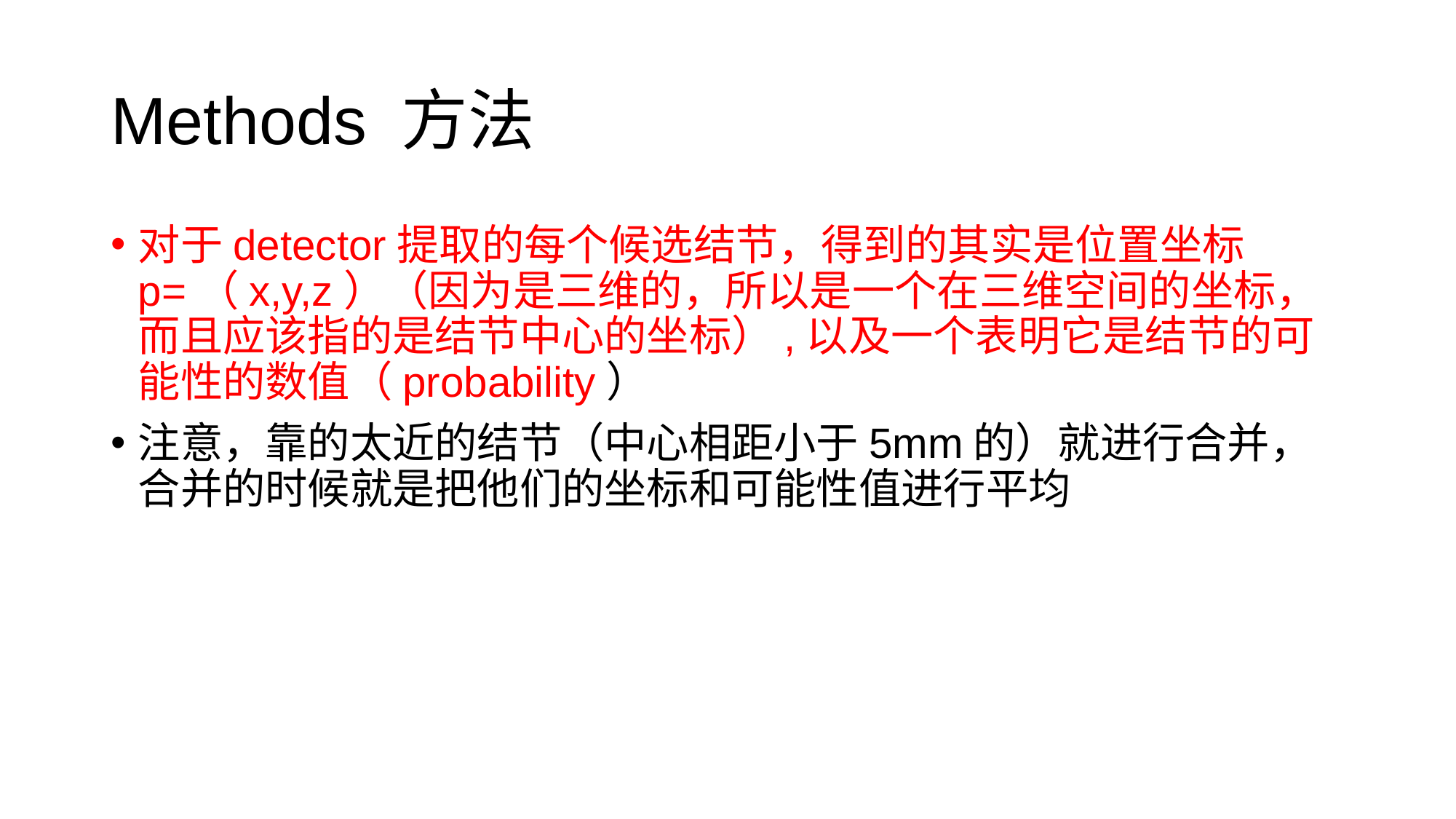

# Methods 方法
对于detector提取的每个候选结节，得到的其实是位置坐标p=（x,y,z）（因为是三维的，所以是一个在三维空间的坐标，而且应该指的是结节中心的坐标）,以及一个表明它是结节的可能性的数值（probability）
注意，靠的太近的结节（中心相距小于5mm的）就进行合并，合并的时候就是把他们的坐标和可能性值进行平均